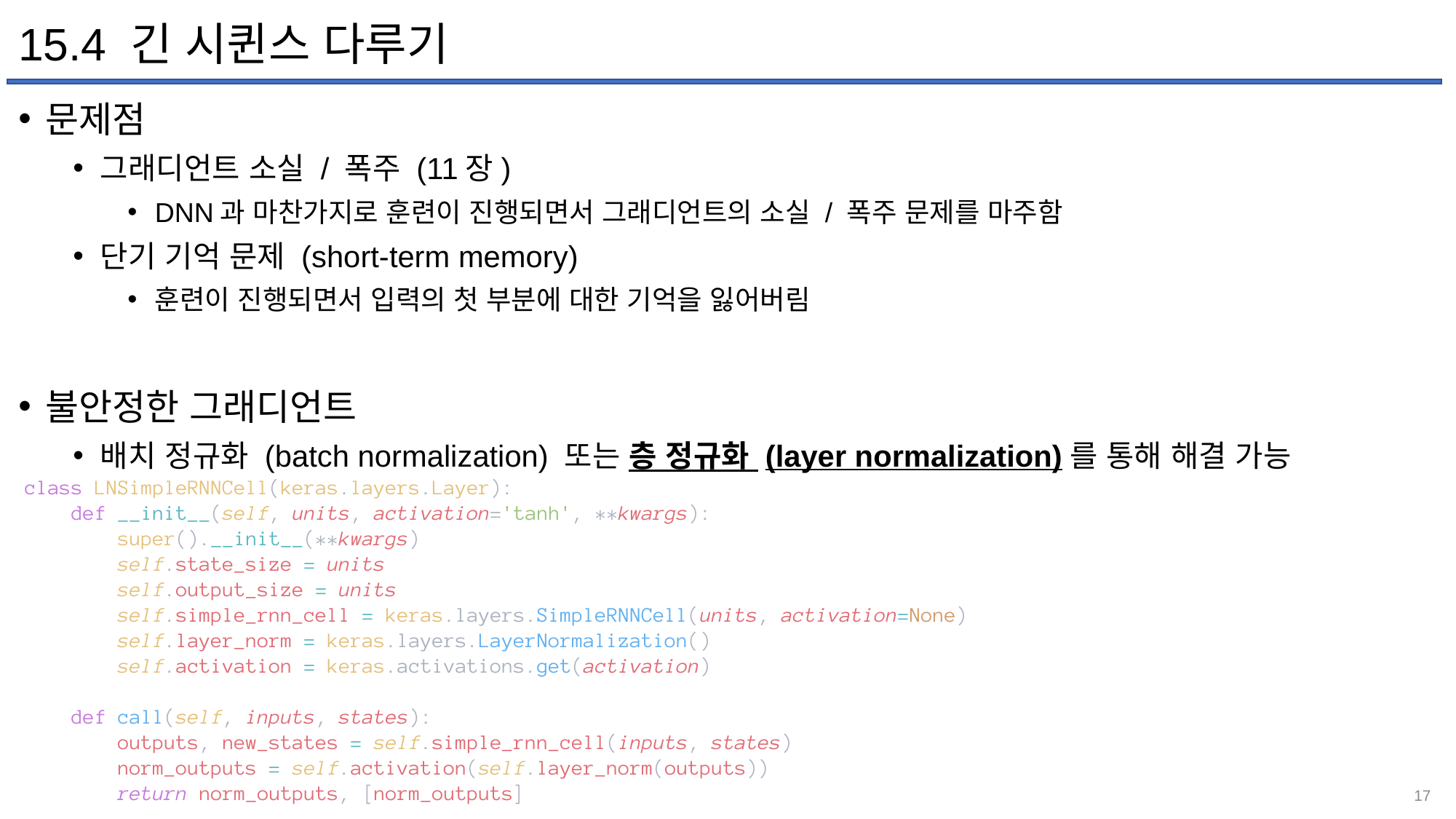

# 15.4 긴 시퀸스 다루기
문제점
그래디언트 소실 / 폭주 (11장)
DNN과 마찬가지로 훈련이 진행되면서 그래디언트의 소실 / 폭주 문제를 마주함
단기 기억 문제 (short-term memory)
훈련이 진행되면서 입력의 첫 부분에 대한 기억을 잃어버림

불안정한 그래디언트
배치 정규화 (batch normalization) 또는 층 정규화 (layer normalization)를 통해 해결 가능
class LNSimpleRNNCell(keras.layers.Layer):
    def __init__(self, units, activation='tanh', **kwargs):
        super().__init__(**kwargs)
        self.state_size = units
        self.output_size = units
        self.simple_rnn_cell = keras.layers.SimpleRNNCell(units, activation=None)
        self.layer_norm = keras.layers.LayerNormalization()
        self.activation = keras.activations.get(activation)

    def call(self, inputs, states):
        outputs, new_states = self.simple_rnn_cell(inputs, states)
        norm_outputs = self.activation(self.layer_norm(outputs))
        return norm_outputs, [norm_outputs]

17